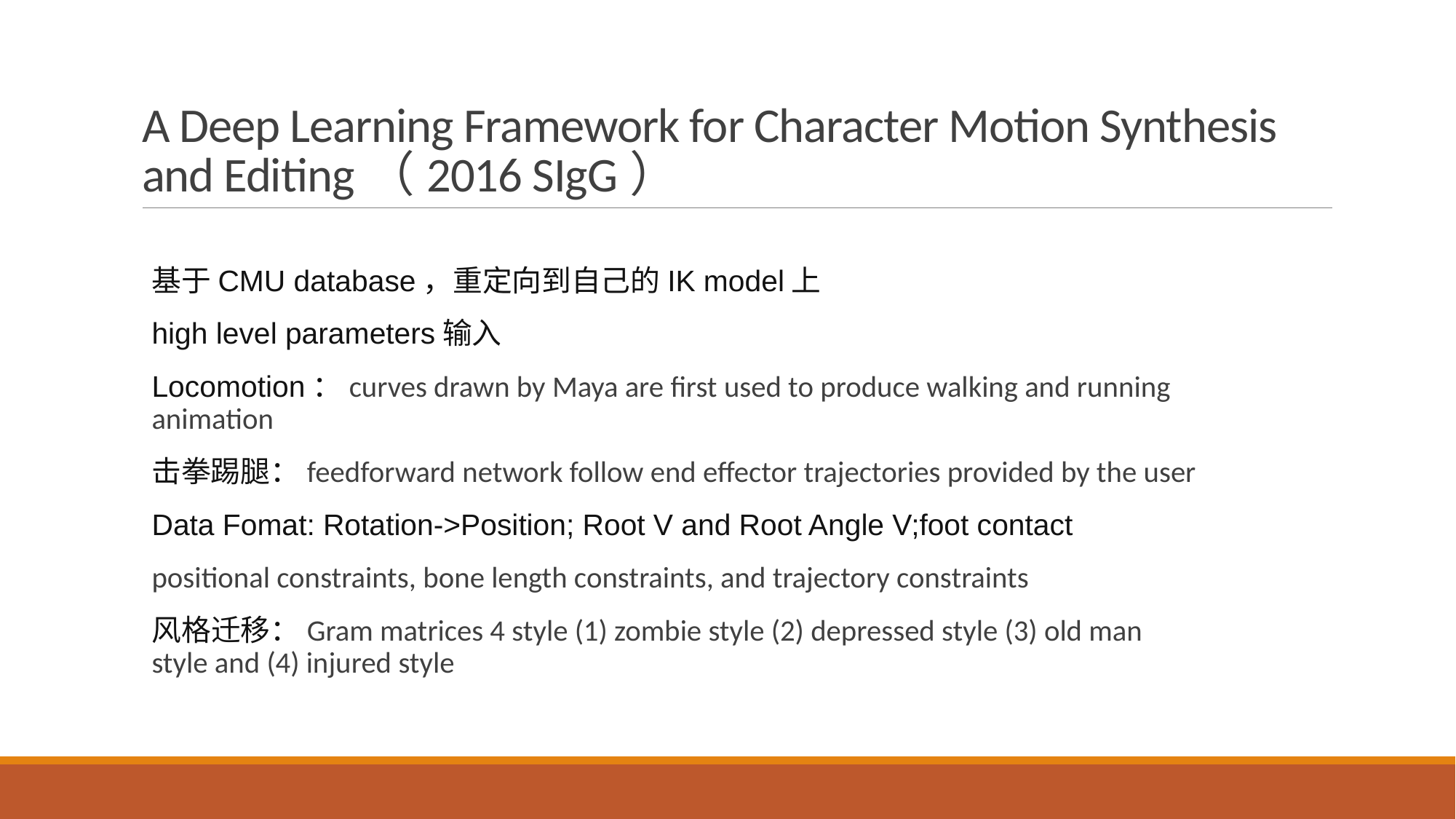

# A Deep Learning Framework for Character Motion Synthesis and Editing（2016 SIgG）
基于CMU database，重定向到自己的IK model上
high level parameters输入
Locomotion：curves drawn by Maya are first used to produce walking and running animation
击拳踢腿：feedforward network follow end effector trajectories provided by the user
Data Fomat: Rotation->Position; Root V and Root Angle V;foot contact
positional constraints, bone length constraints, and trajectory constraints
风格迁移：Gram matrices 4 style (1) zombie style (2) depressed style (3) old man style and (4) injured style